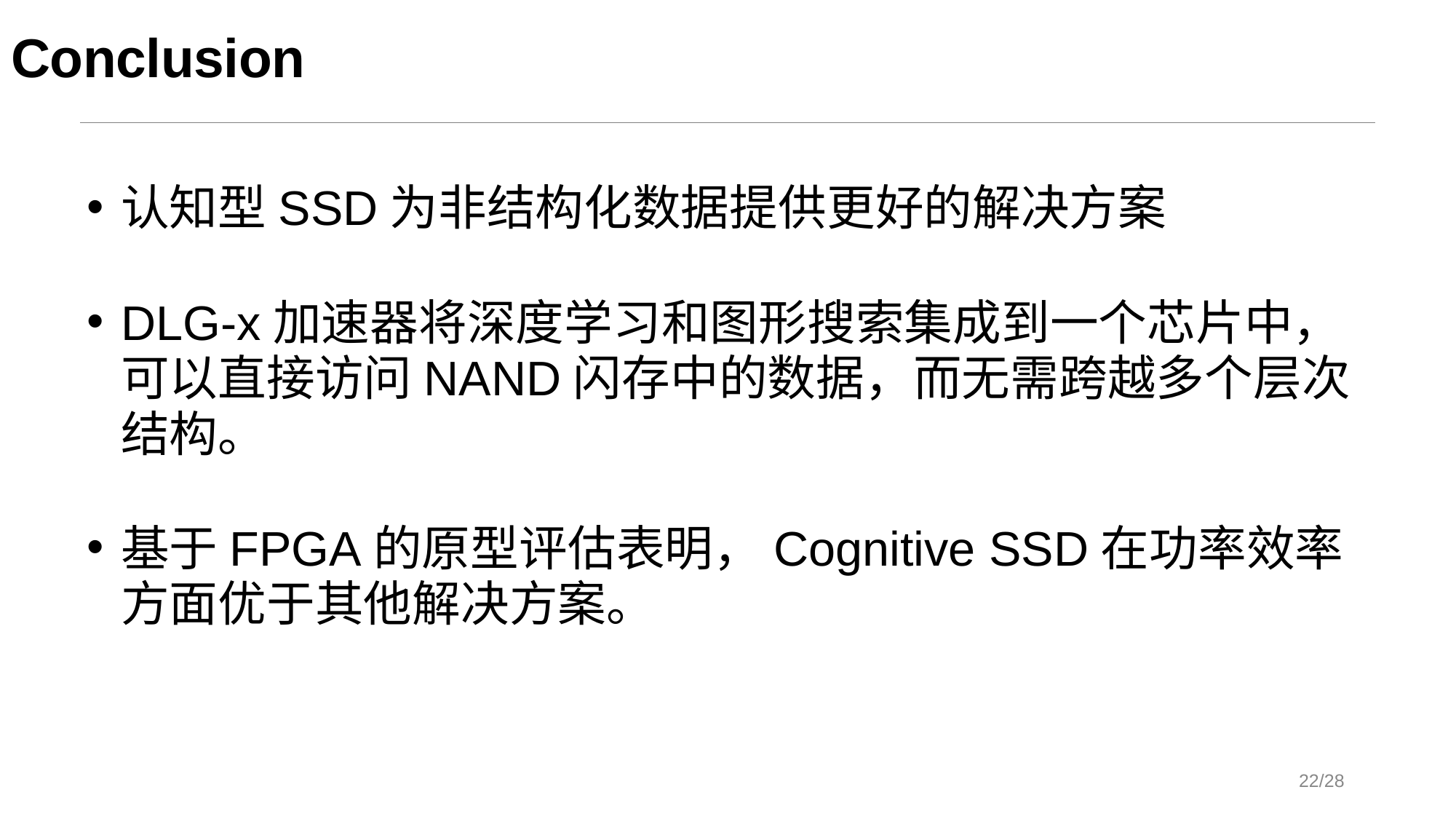

# Conclusion
认知型SSD为非结构化数据提供更好的解决方案

DLG-x加速器将深度学习和图形搜索集成到一个芯片中，可以直接访问NAND闪存中的数据，而无需跨越多个层次结构。

基于FPGA的原型评估表明，Cognitive SSD在功率效率方面优于其他解决方案。

22/28